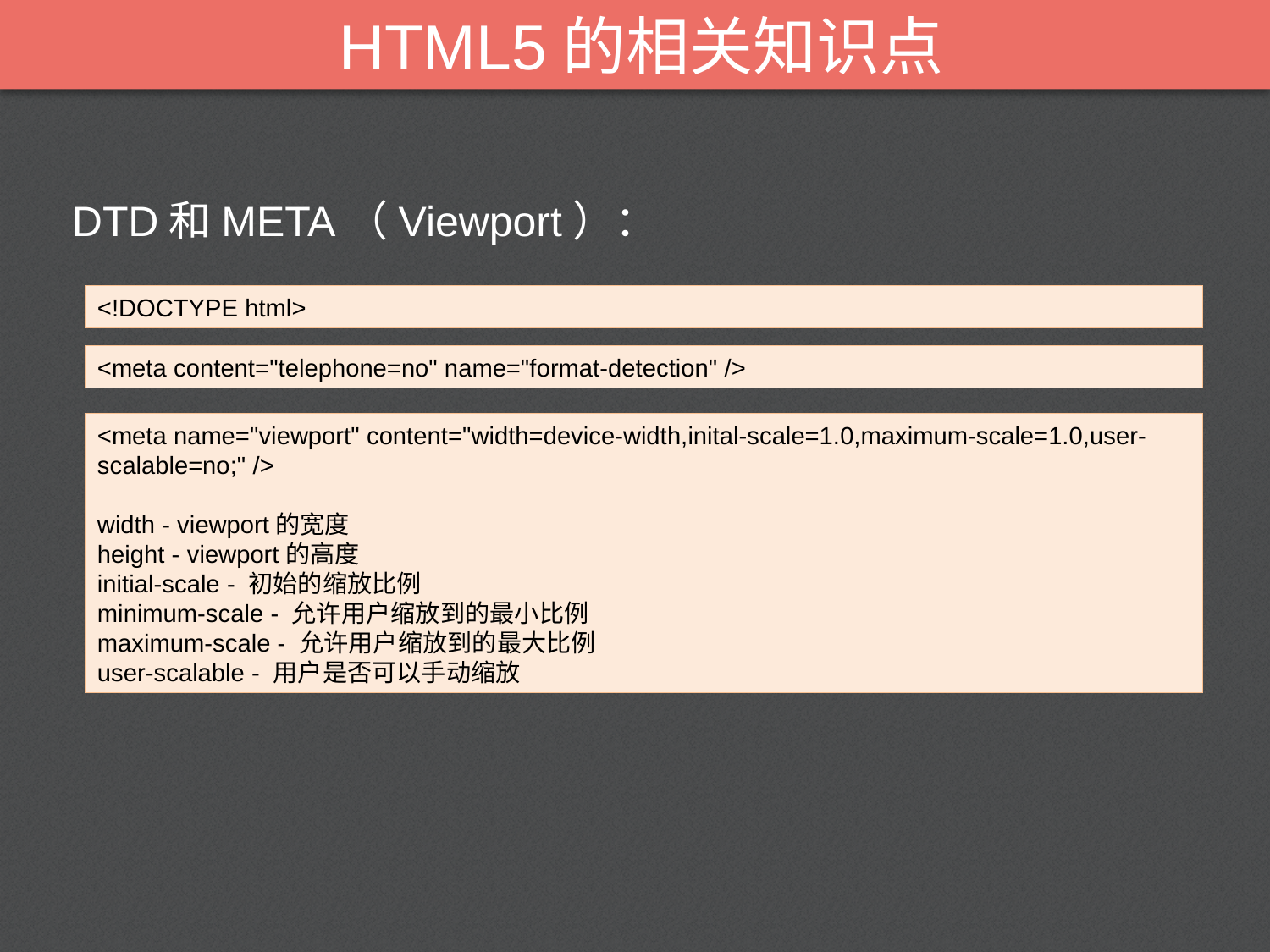

# HTML5的相关知识点
DTD和META（Viewport）：

<!DOCTYPE html>
<meta content="telephone=no" name="format-detection" />
<meta name="viewport" content="width=device-width,inital-scale=1.0,maximum-scale=1.0,user-scalable=no;" />

width - viewport的宽度
height - viewport的高度
initial-scale - 初始的缩放比例
minimum-scale - 允许用户缩放到的最小比例
maximum-scale - 允许用户缩放到的最大比例
user-scalable - 用户是否可以手动缩放